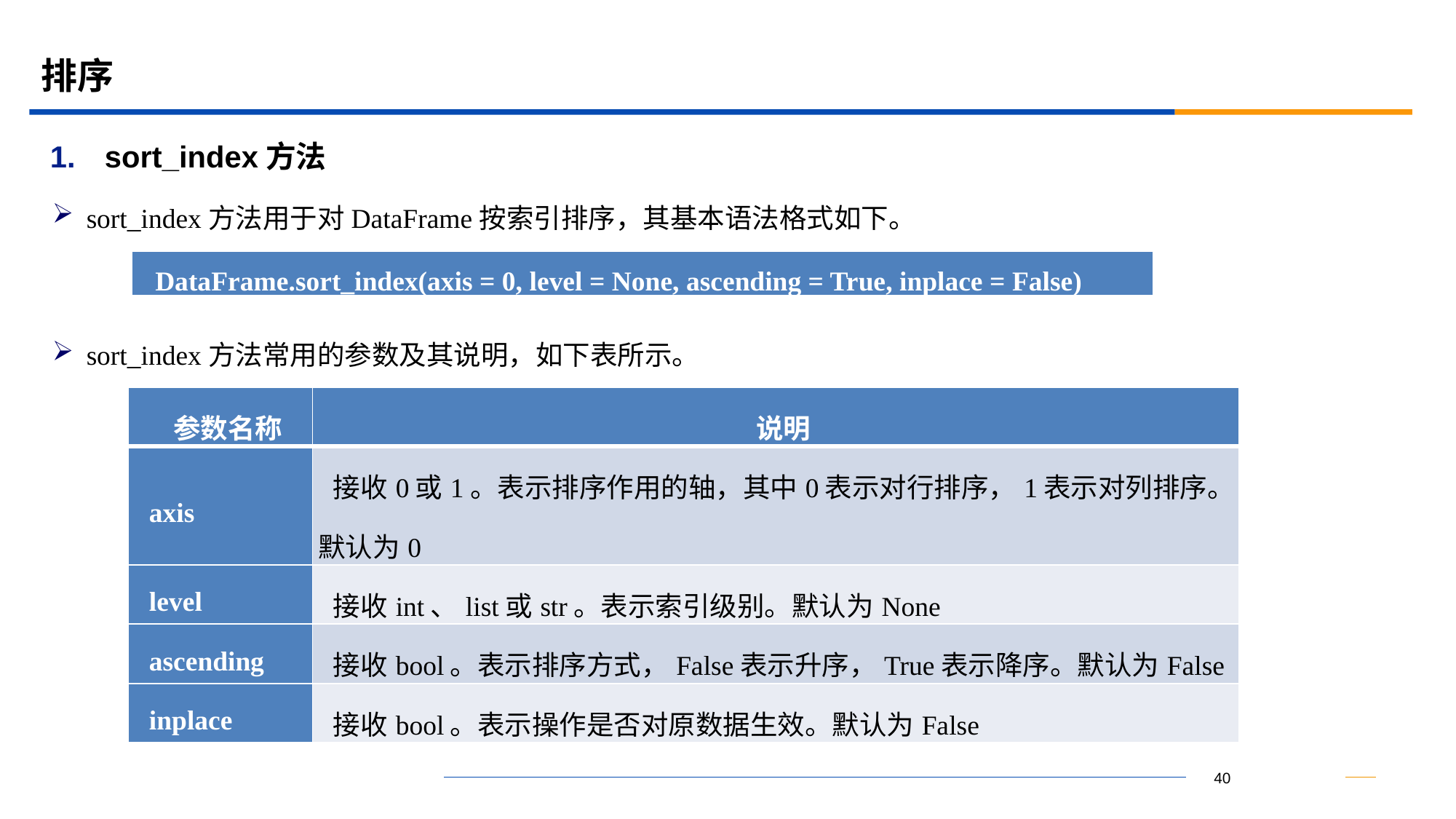

# 排序
sort_index方法
sort_index方法用于对DataFrame按索引排序，其基本语法格式如下。
| DataFrame.sort\_index(axis = 0, level = None, ascending = True, inplace = False) |
| --- |
sort_index方法常用的参数及其说明，如下表所示。
| 参数名称 | 说明 |
| --- | --- |
| axis | 接收0或1。表示排序作用的轴，其中0表示对行排序，1表示对列排序。默认为0 |
| level | 接收int、list或str。表示索引级别。默认为None |
| ascending | 接收bool。表示排序方式，False表示升序，True表示降序。默认为False |
| inplace | 接收bool。表示操作是否对原数据生效。默认为False |